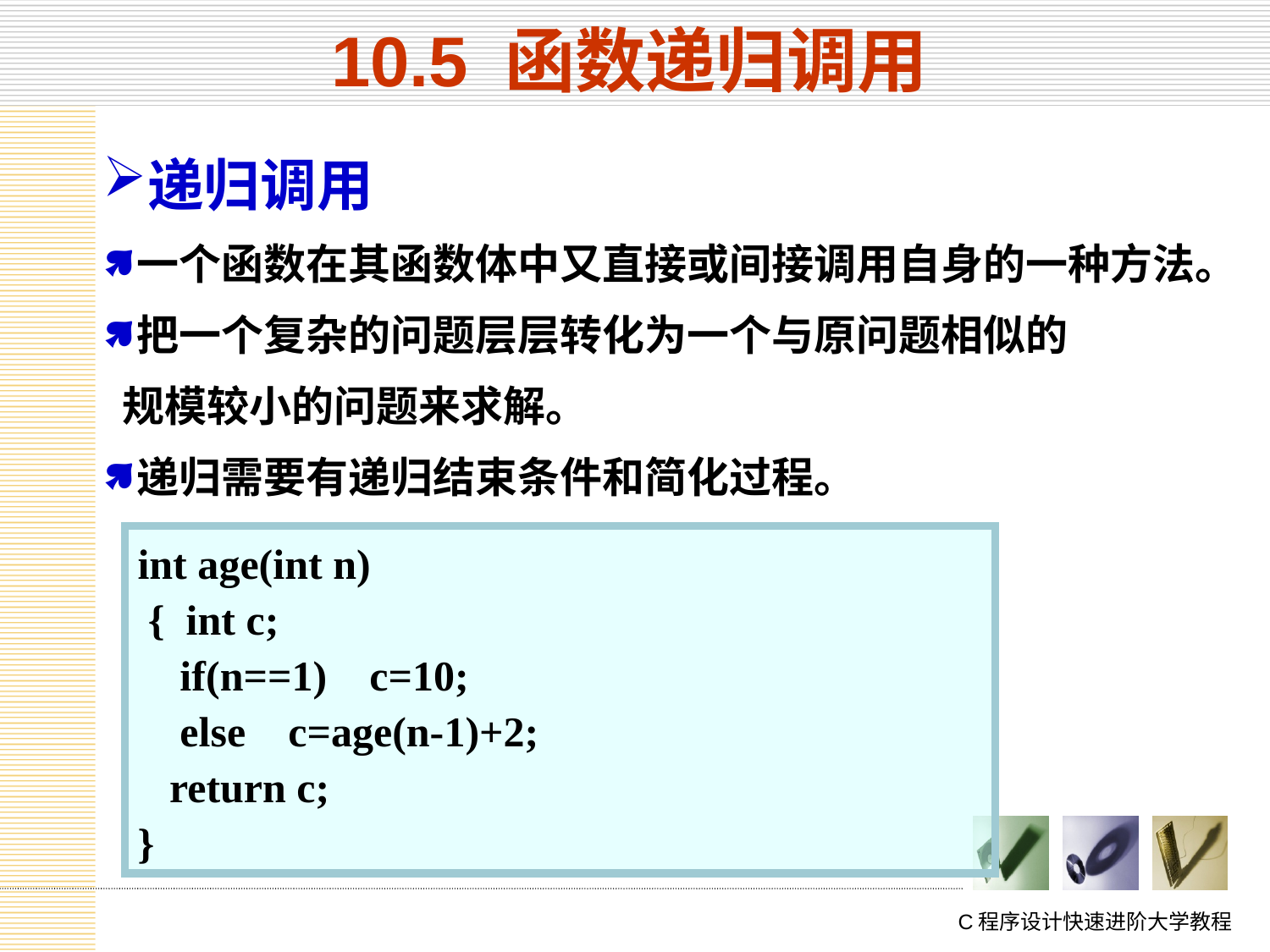

# 10.5 函数递归调用
递归调用
一个函数在其函数体中又直接或间接调用自身的一种方法。
把一个复杂的问题层层转化为一个与原问题相似的
 规模较小的问题来求解。
递归需要有递归结束条件和简化过程。
int age(int n)
 {  int c;
    if(n==1)    c=10;
    else    c=age(n-1)+2;
   return c;
}
54
C程序设计快速进阶大学教程